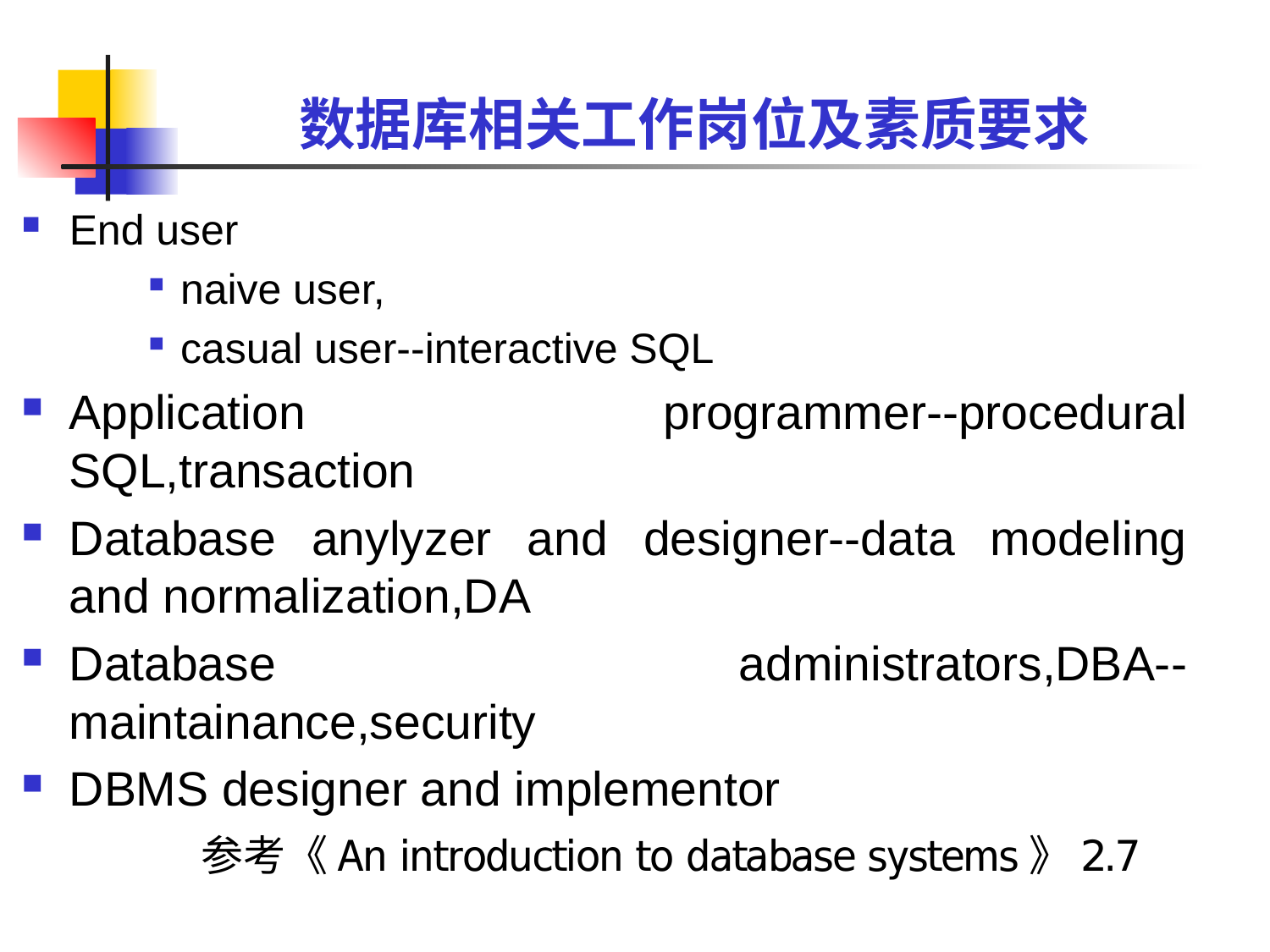

# 数据库相关工作岗位及素质要求
End user
naive user,
casual user--interactive SQL
Application programmer--procedural SQL,transaction
Database anylyzer and designer--data modeling and normalization,DA
Database administrators,DBA--maintainance,security
DBMS designer and implementor

参考《An introduction to database systems》2.7